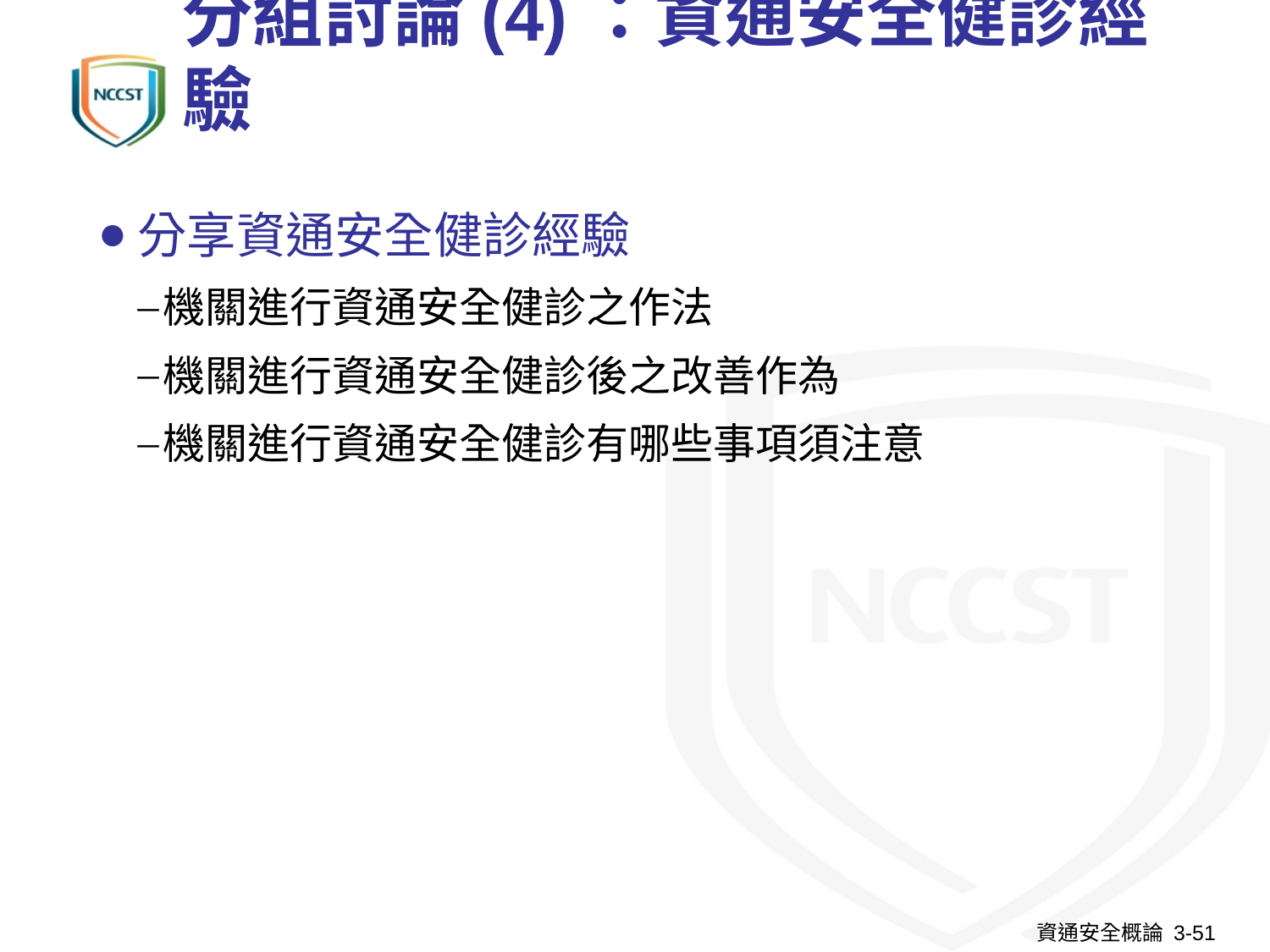

# 分組討論(4)：資通安全健診經驗
分享資通安全健診經驗
機關進行資通安全健診之作法
機關進行資通安全健診後之改善作為
機關進行資通安全健診有哪些事項須注意